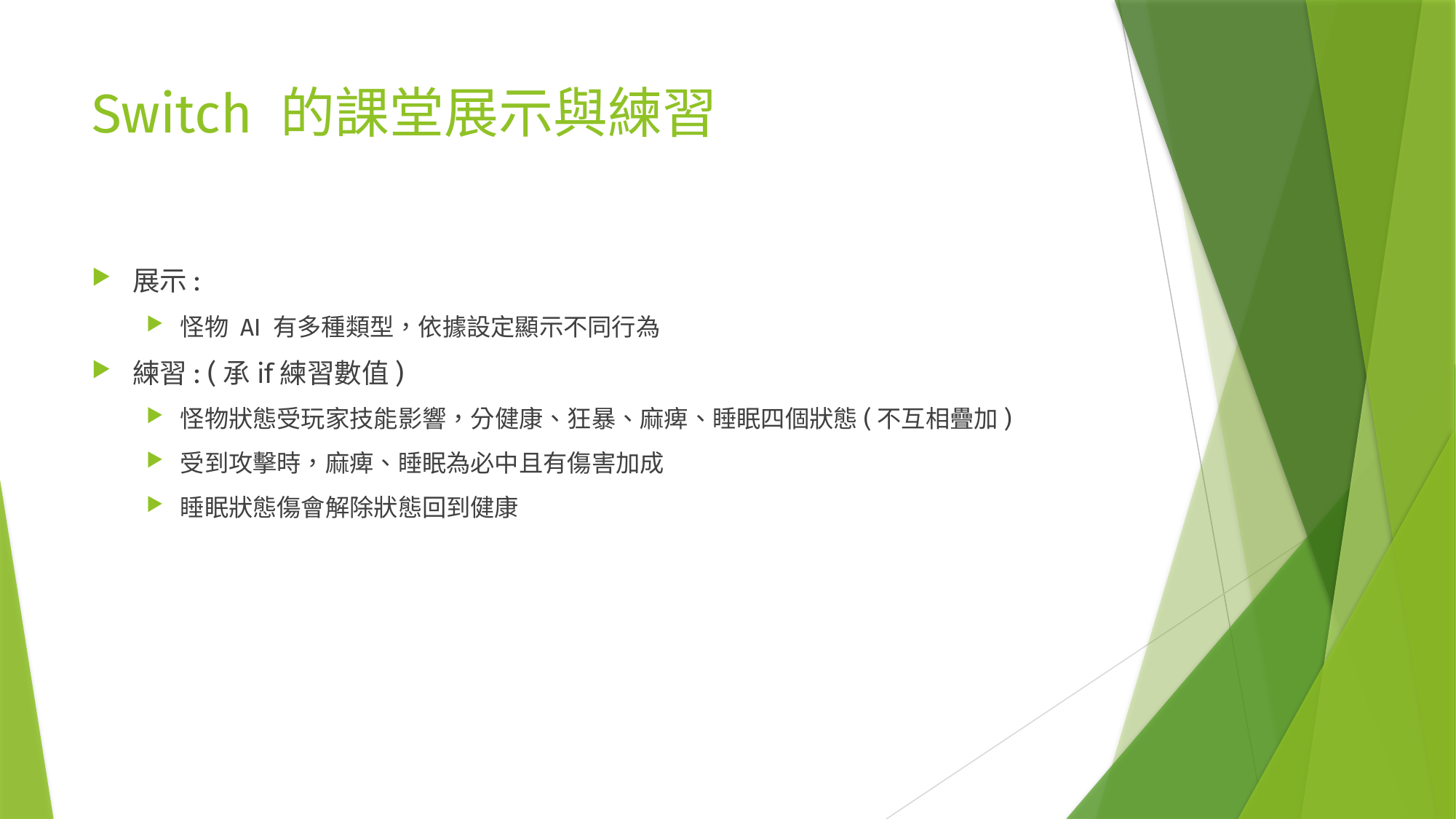

# Switch 的課堂展示與練習
展示:
怪物 AI 有多種類型，依據設定顯示不同行為
練習: (承if練習數值)
怪物狀態受玩家技能影響，分健康、狂暴、麻痺、睡眠四個狀態(不互相疊加)
受到攻擊時，麻痺、睡眠為必中且有傷害加成
睡眠狀態傷會解除狀態回到健康